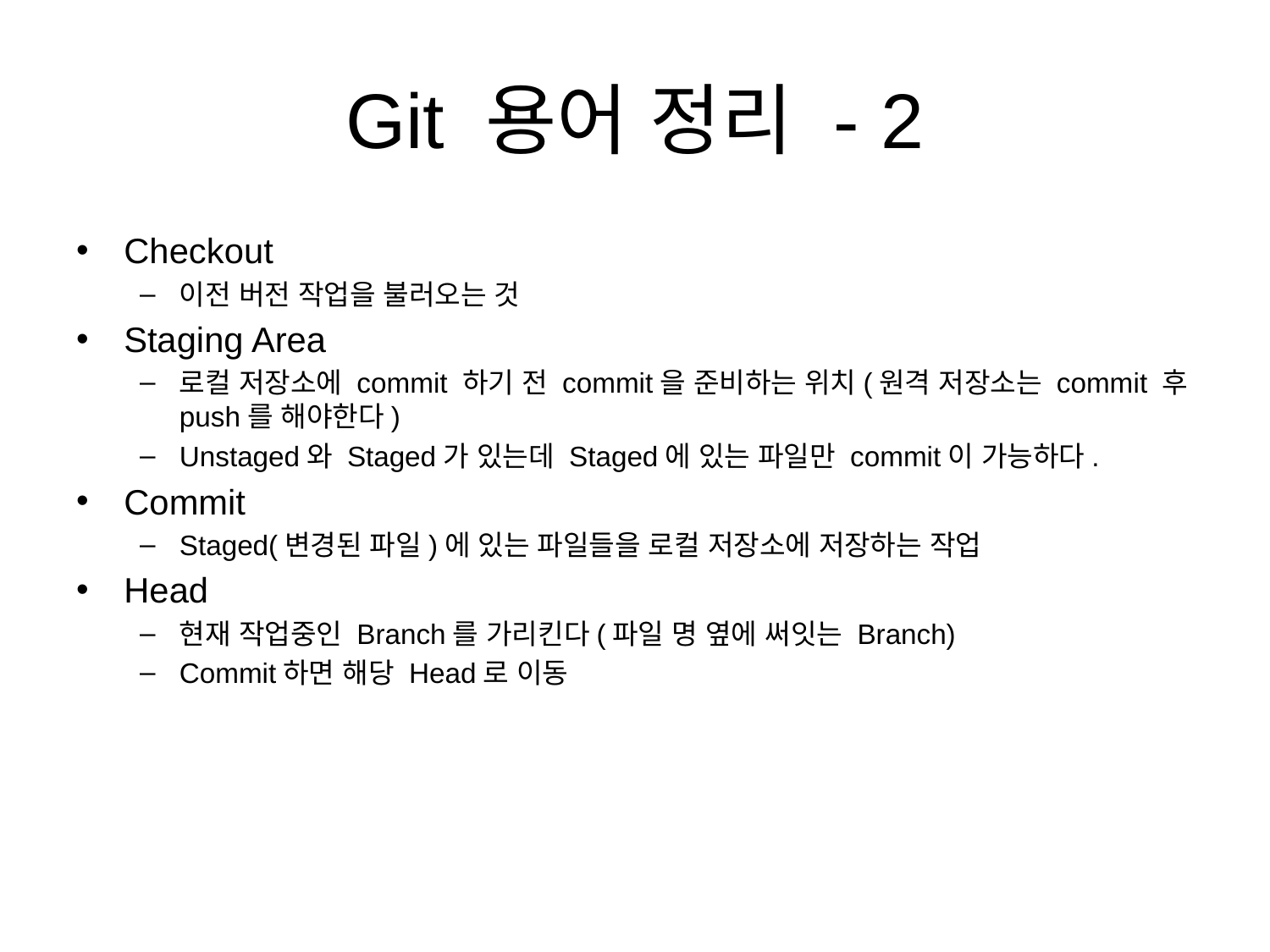

# Git 용어 정리 - 2
Checkout
이전 버전 작업을 불러오는 것
Staging Area
로컬 저장소에 commit 하기 전 commit을 준비하는 위치(원격 저장소는 commit 후 push를 해야한다)
Unstaged와 Staged가 있는데 Staged에 있는 파일만 commit이 가능하다.
Commit
Staged(변경된 파일)에 있는 파일들을 로컬 저장소에 저장하는 작업
Head
현재 작업중인 Branch를 가리킨다(파일 명 옆에 써잇는 Branch)
Commit하면 해당 Head로 이동